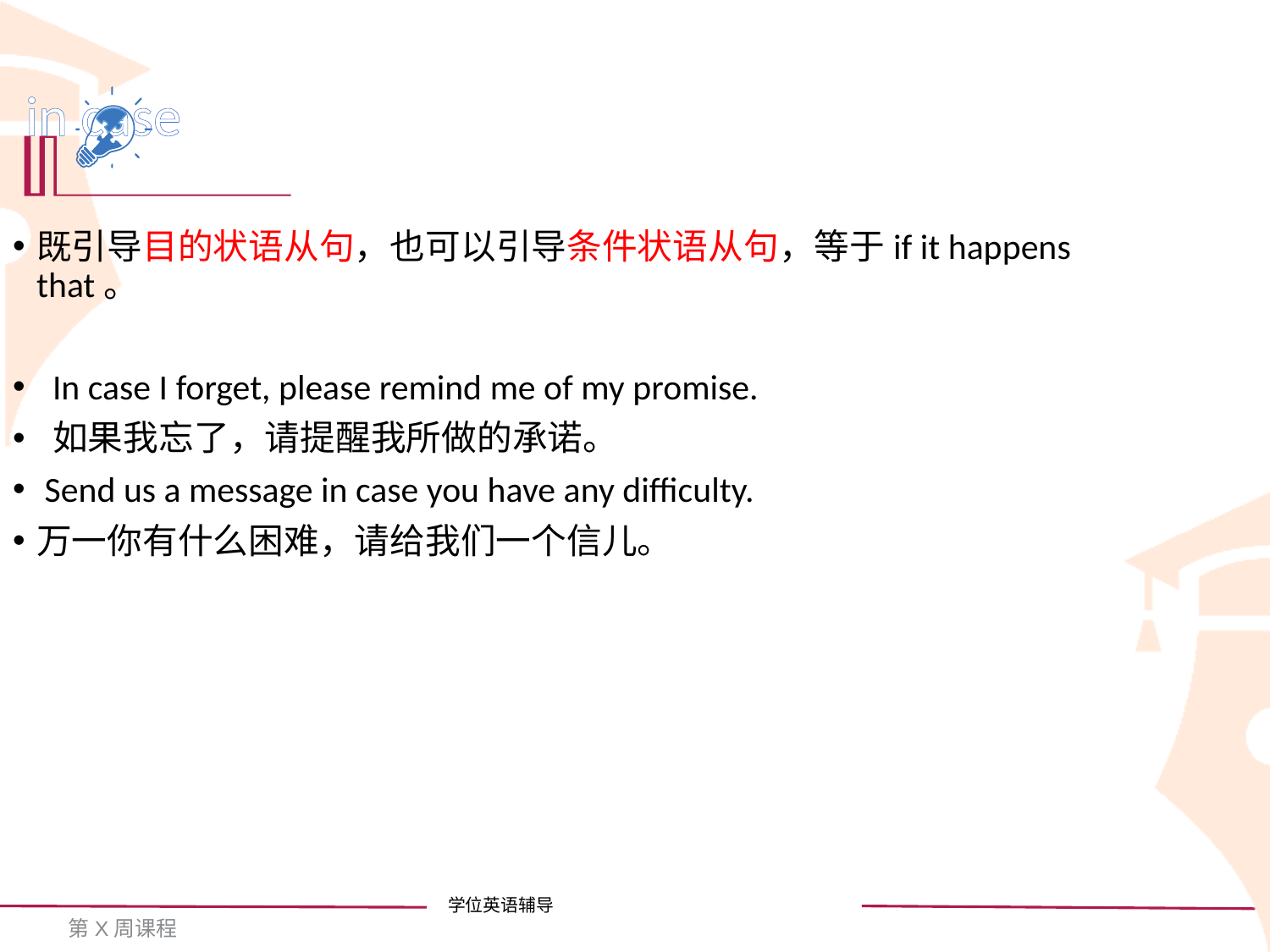

in case

既引导目的状语从句，也可以引导条件状语从句，等于if it happens that。

  In case I forget, please remind me of my promise.
 如果我忘了，请提醒我所做的承诺。
 Send us a message in case you have any difficulty.
万一你有什么困难，请给我们一个信儿。